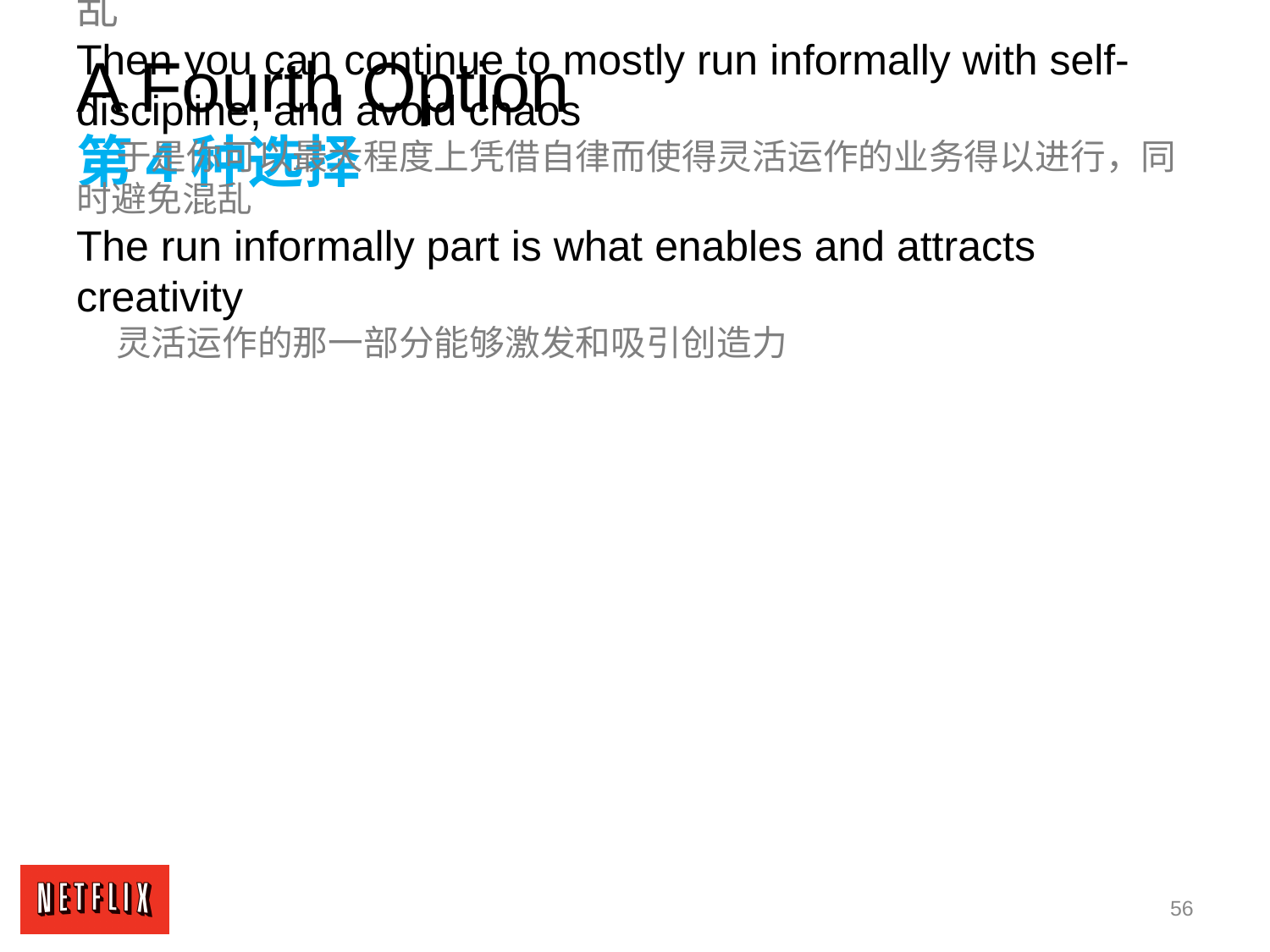

A Fourth Option
第4种选择
Avoid Chaos as you grow with Ever More High Performance People – not with Rules
 通过和更多高效能员工共同成长，而非制定规则以避免混乱
Then you can continue to mostly run informally with self-discipline, and avoid chaos
    于是你可以最大程度上凭借自律而使得灵活运作的业务得以进行，同时避免混乱
The run informally part is what enables and attracts creativity
    灵活运作的那一部分能够激发和吸引创造力

56